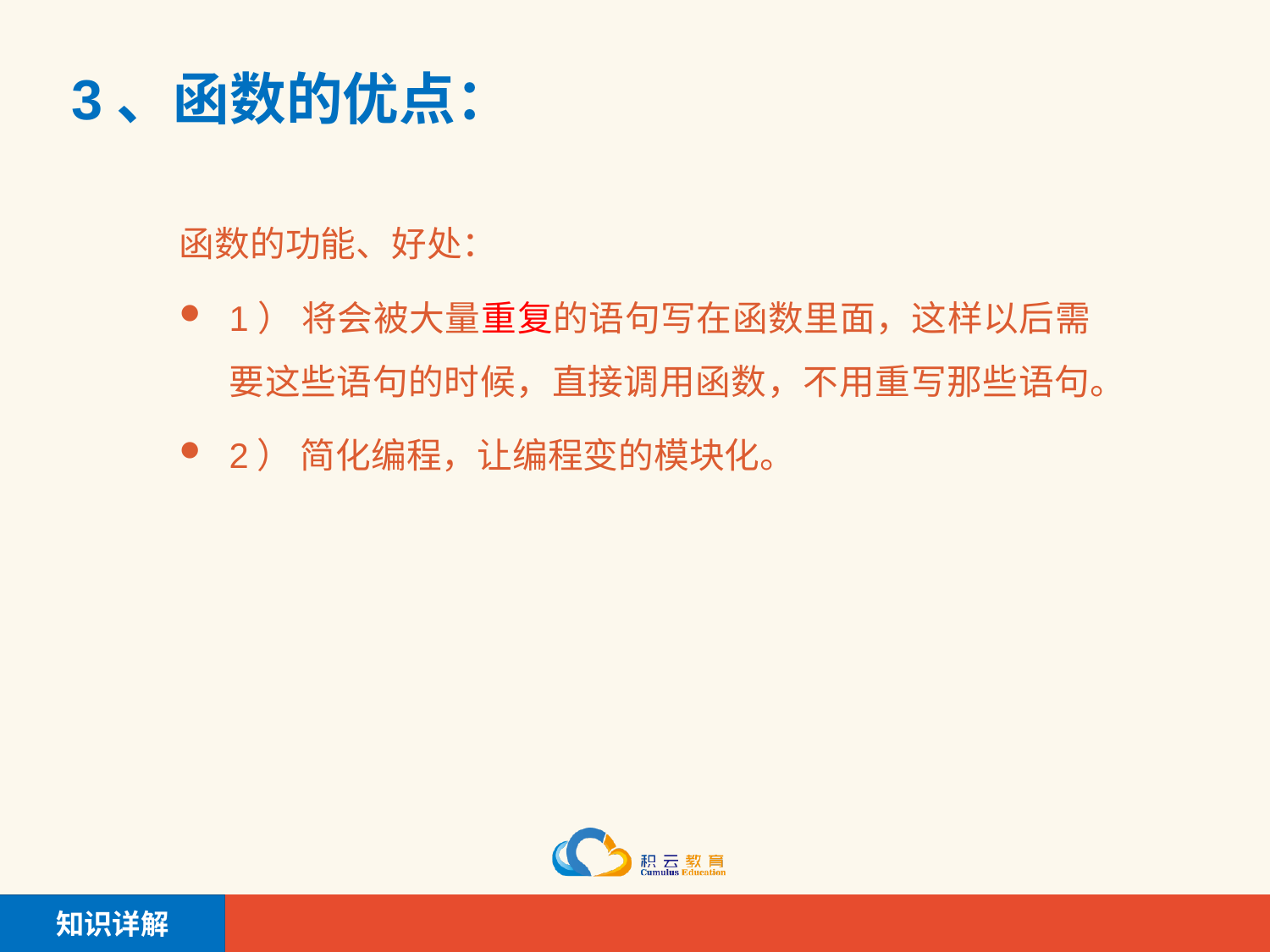

# 3、函数的优点：
函数的功能、好处：
1） 将会被大量重复的语句写在函数里面，这样以后需要这些语句的时候，直接调用函数，不用重写那些语句。
2） 简化编程，让编程变的模块化。